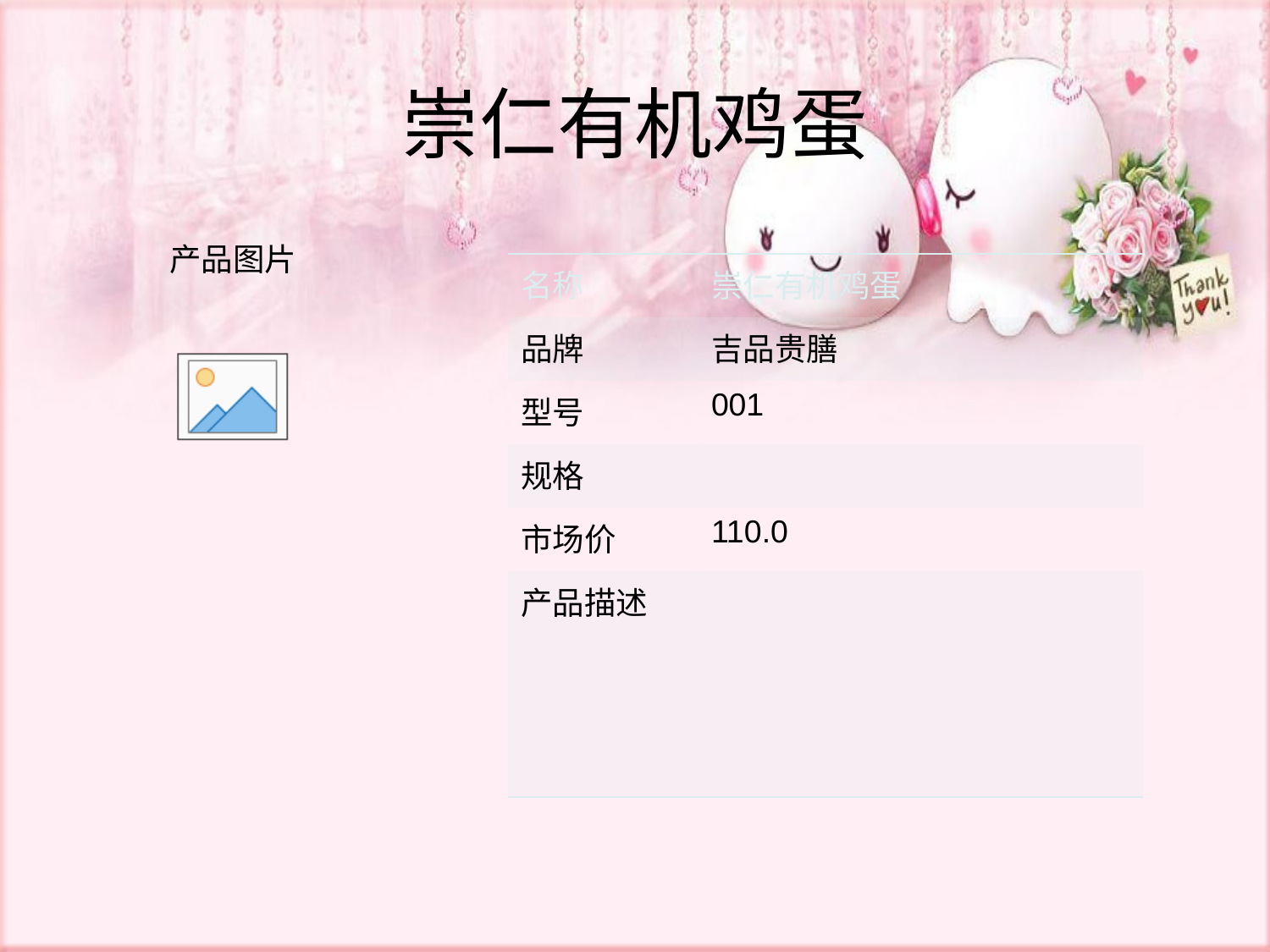

# 崇仁有机鸡蛋

| 名称 | 崇仁有机鸡蛋 |
| --- | --- |
| 品牌 | 吉品贵膳 |
| 型号 | 001 |
| 规格 |  |
| 市场价 | 110.0 |
| 产品描述 |  |